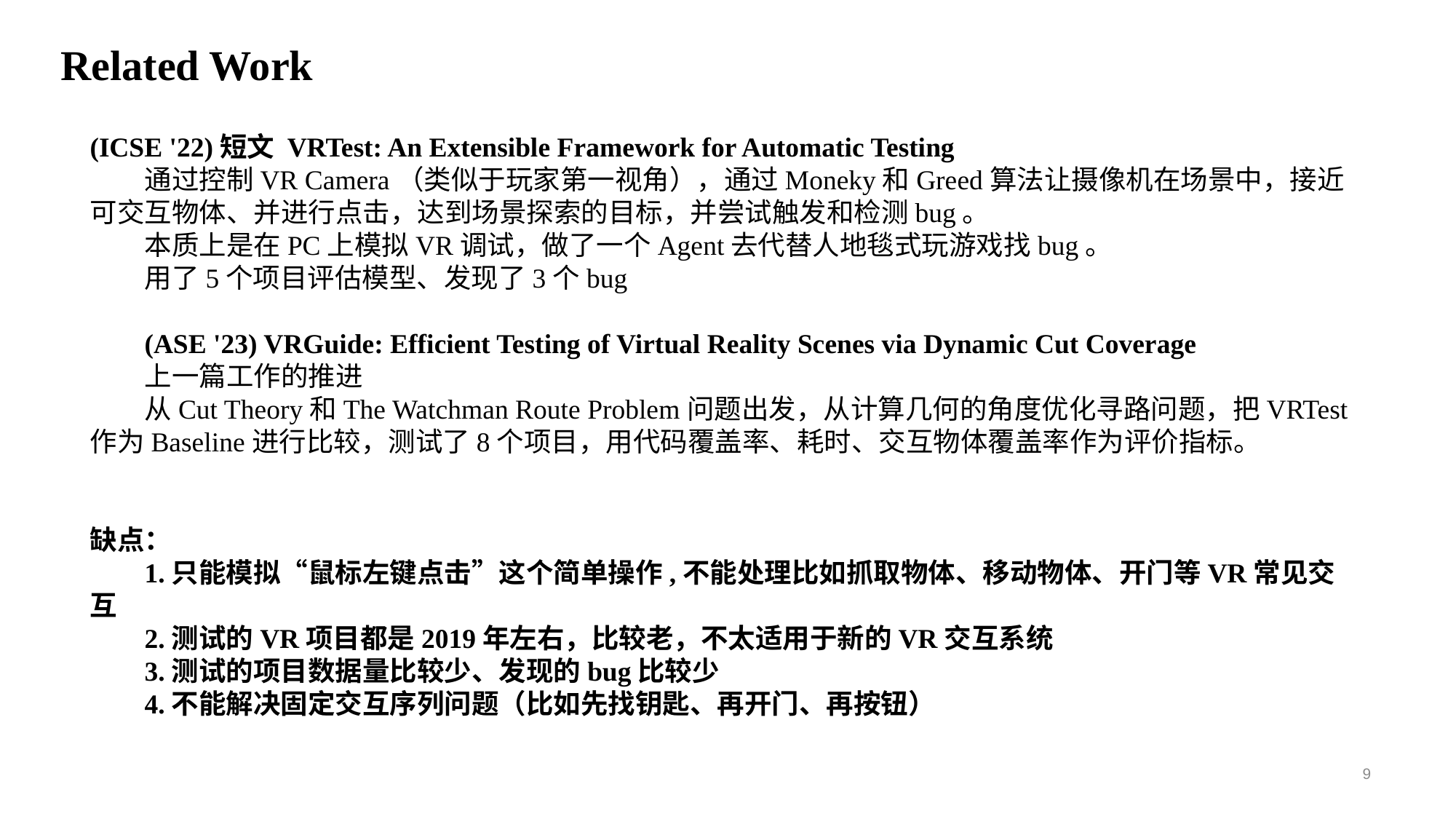

Related Work
(ICSE '22)短文 VRTest: An Extensible Framework for Automatic Testing
通过控制VR Camera（类似于玩家第一视角），通过Moneky和Greed算法让摄像机在场景中，接近可交互物体、并进行点击，达到场景探索的目标，并尝试触发和检测bug。
本质上是在PC上模拟VR调试，做了一个Agent去代替人地毯式玩游戏找bug。
用了5个项目评估模型、发现了3个bug

(ASE '23) VRGuide: Efficient Testing of Virtual Reality Scenes via Dynamic Cut Coverage
上一篇工作的推进
从Cut Theory和The Watchman Route Problem问题出发，从计算几何的角度优化寻路问题，把VRTest作为Baseline进行比较，测试了8个项目，用代码覆盖率、耗时、交互物体覆盖率作为评价指标。
缺点：
1.只能模拟“鼠标左键点击”这个简单操作,不能处理比如抓取物体、移动物体、开门等VR常见交互
2.测试的VR项目都是2019年左右，比较老，不太适用于新的VR交互系统
3.测试的项目数据量比较少、发现的bug比较少
4.不能解决固定交互序列问题（比如先找钥匙、再开门、再按钮）

9